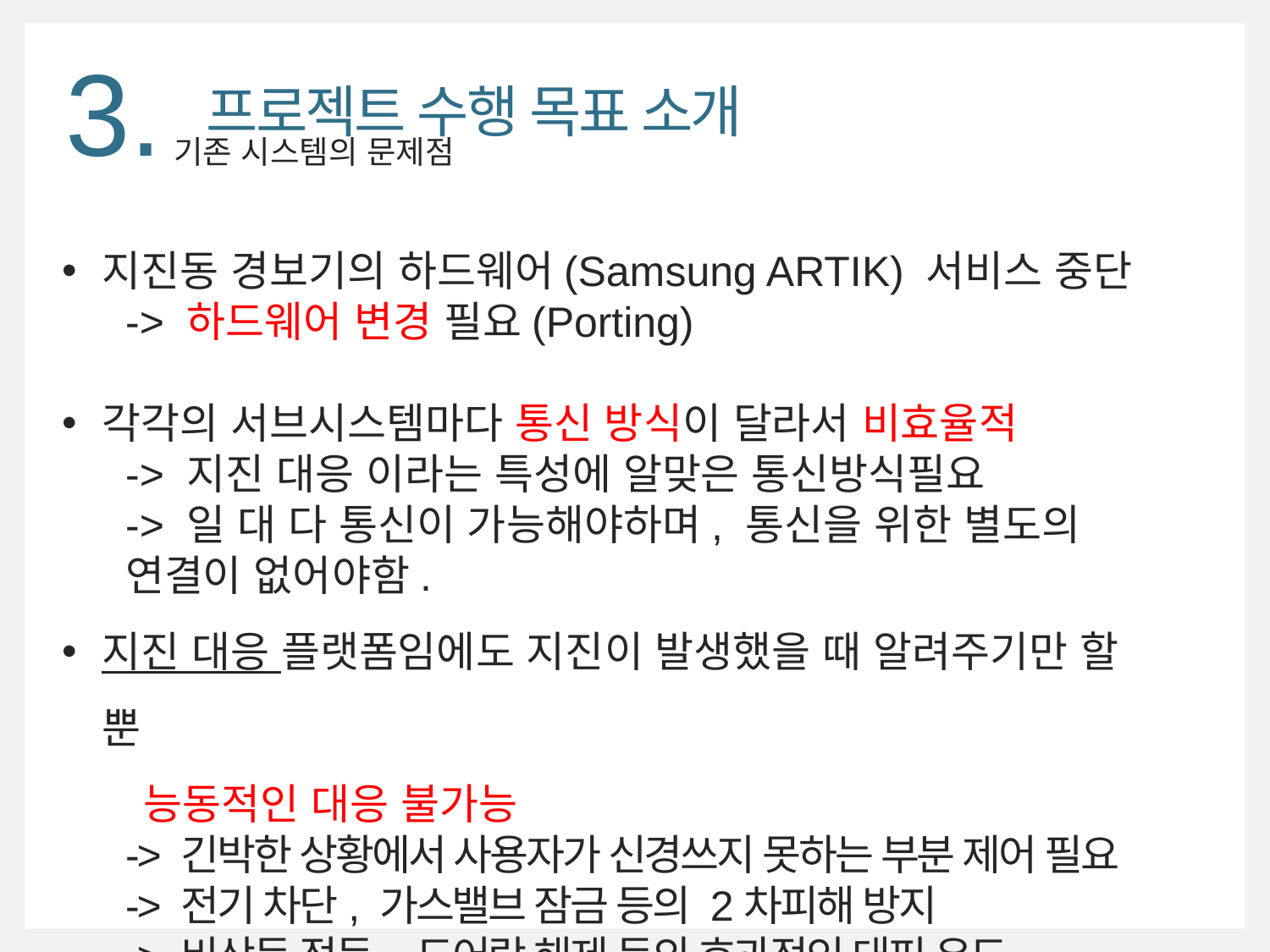

3.
프로젝트 수행 목표 소개
기존 시스템의 문제점

지진동 경보기의 하드웨어(Samsung ARTIK) 서비스 중단
-> 하드웨어 변경 필요(Porting)

각각의 서브시스템마다 통신 방식이 달라서 비효율적
-> 지진 대응 이라는 특성에 알맞은 통신방식필요
-> 일 대 다 통신이 가능해야하며, 통신을 위한 별도의 연결이 없어야함.
지진 대응 플랫폼임에도 지진이 발생했을 때 알려주기만 할 뿐
      능동적인 대응 불가능
-> 긴박한 상황에서 사용자가 신경쓰지 못하는 부분 제어 필요
-> 전기 차단, 가스밸브 잠금 등의 2차피해 방지
-> 비상등 점등, 도어락 해제 등의 효과적인 대피 유도